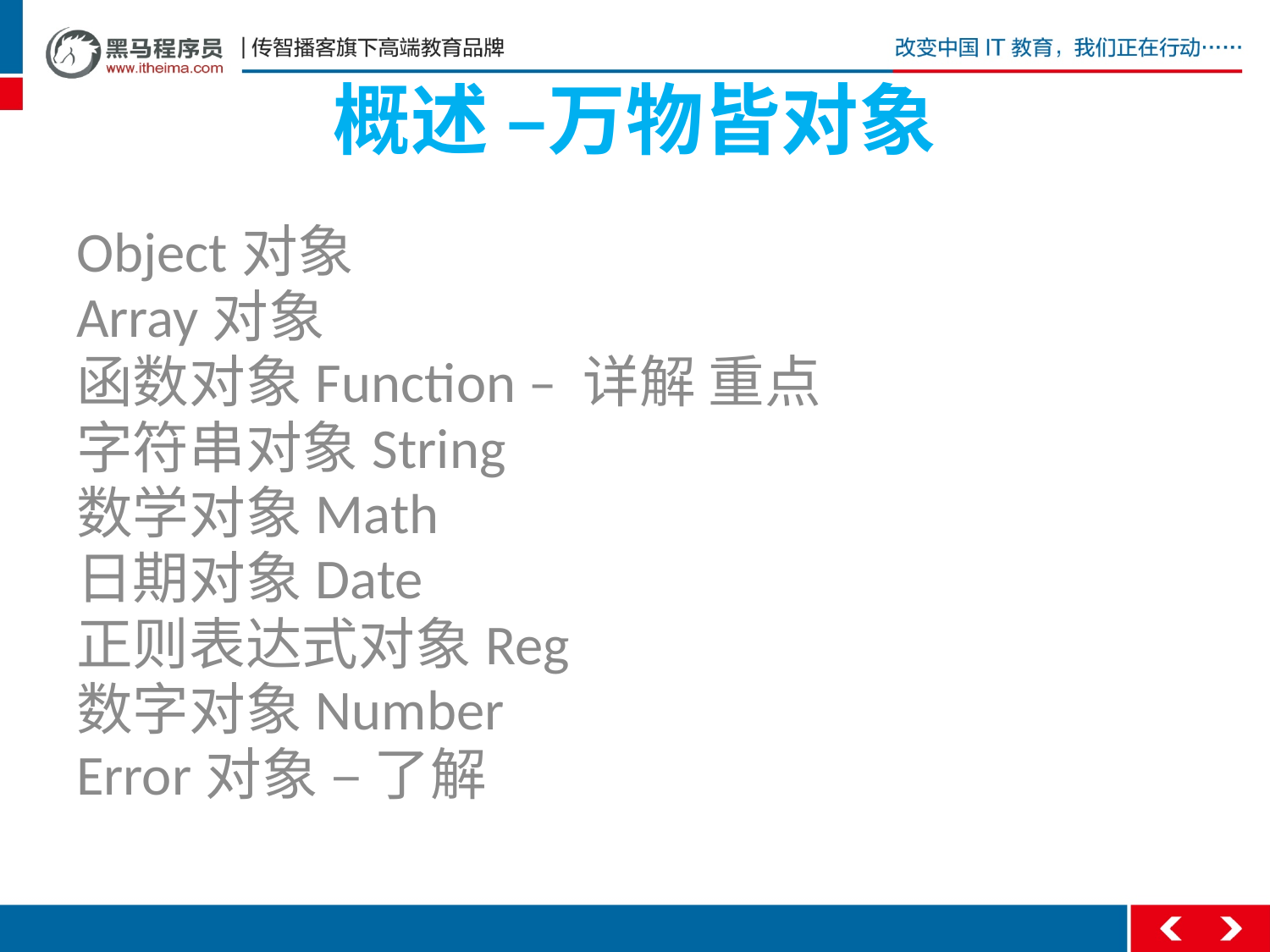

# 概述 –万物皆对象
Object对象
Array对象
函数对象Function – 详解 重点
字符串对象String
数学对象Math
日期对象Date
正则表达式对象Reg
数字对象Number
Error对象 – 了解